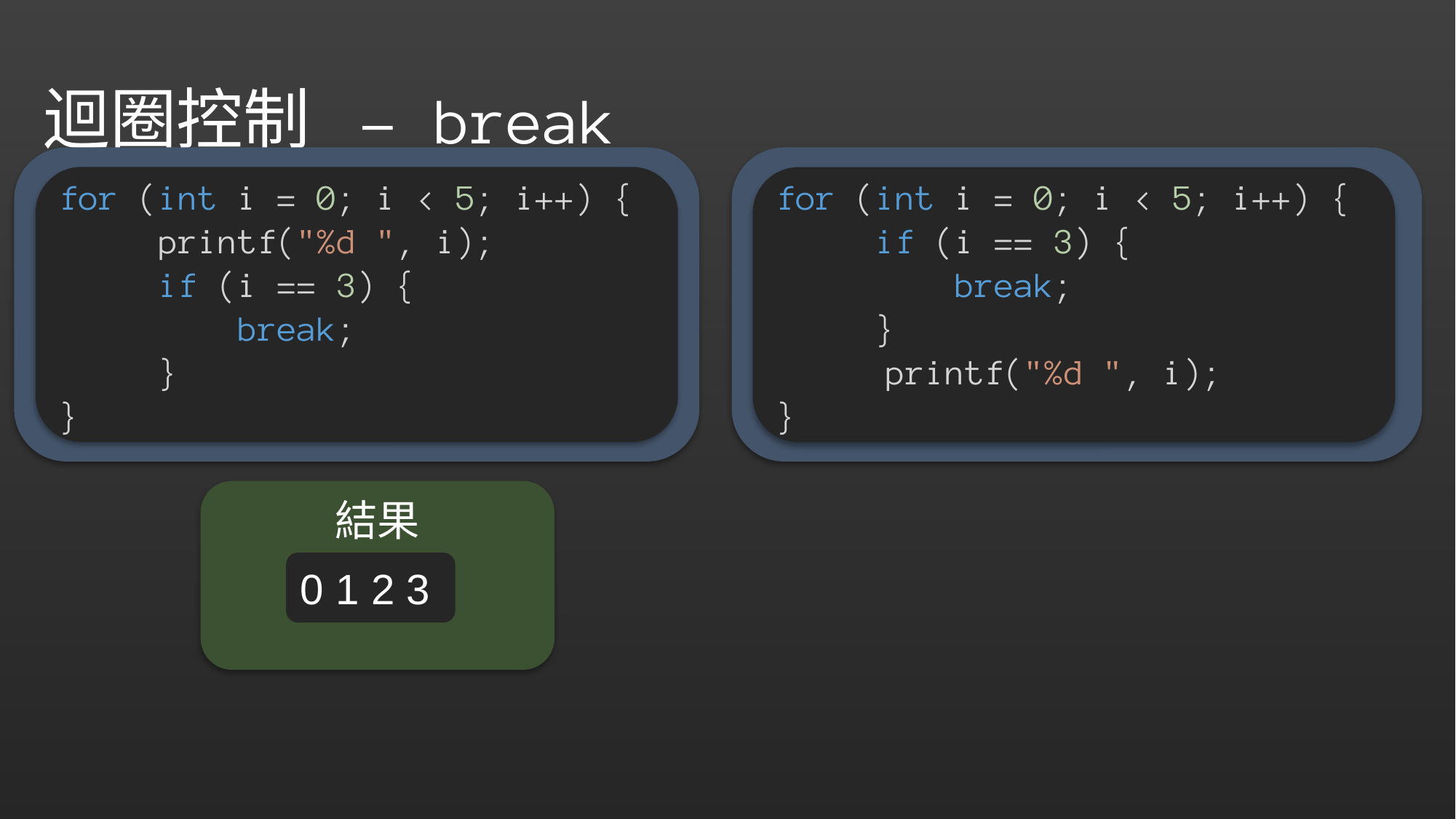

# 迴圈控制 - break

for (int i = 0; i < 5; i++) {
     if (i == 3) {
         break;
     }
	printf("%d ", i);
}

for (int i = 0; i < 5; i++) {
     printf("%d ", i);
     if (i == 3) {
         break;
     }
}

結果
0 1 2 3